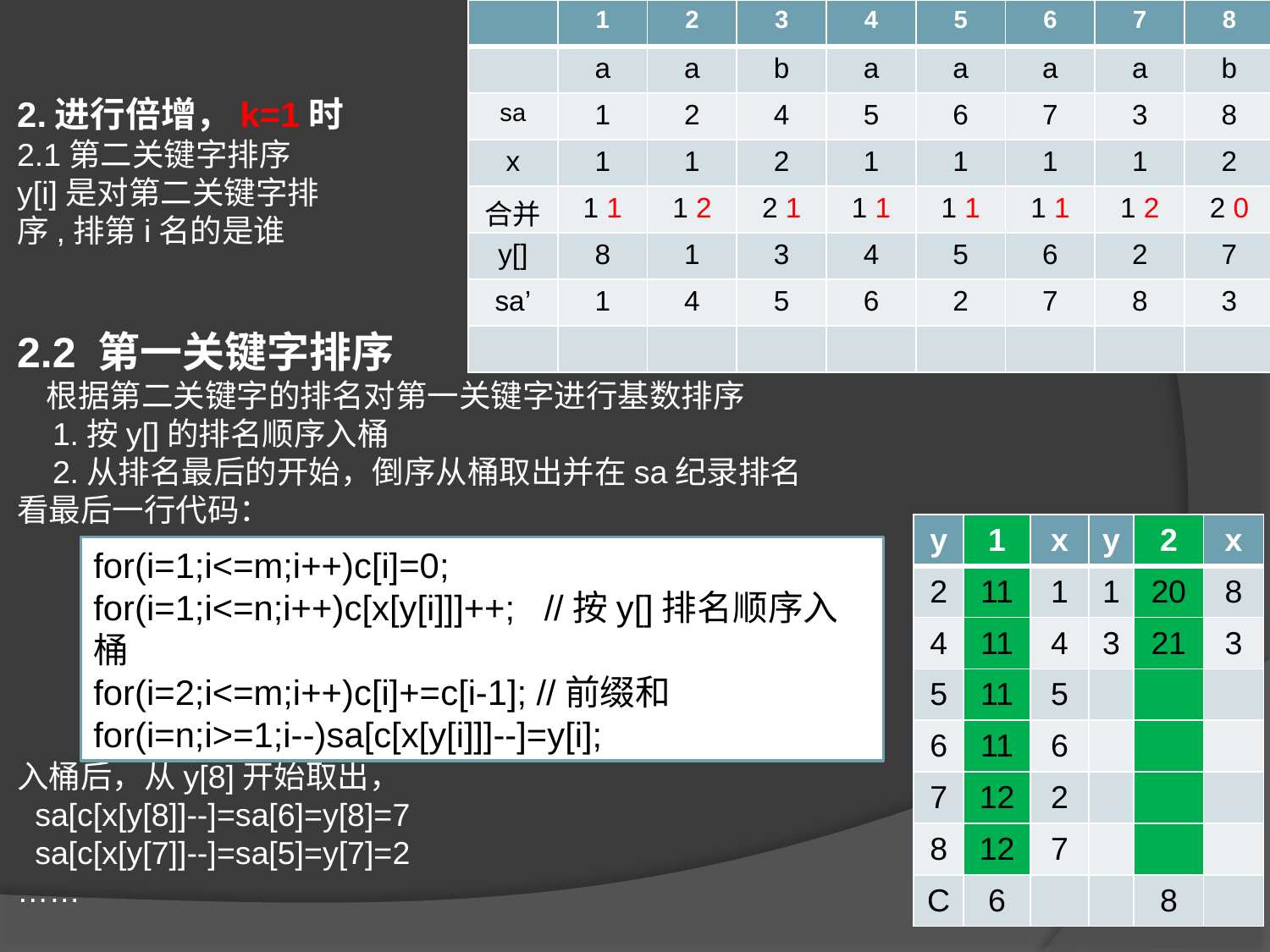

|  | 1 | 2 | 3 | 4 | 5 | 6 | 7 | 8 |
| --- | --- | --- | --- | --- | --- | --- | --- | --- |
|  | a | a | b | a | a | a | a | b |
| sa | 1 | 2 | 4 | 5 | 6 | 7 | 3 | 8 |
| x | 1 | 1 | 2 | 1 | 1 | 1 | 1 | 2 |
| 合并 | 1 1 | 1 2 | 2 1 | 1 1 | 1 1 | 1 1 | 1 2 | 2 0 |
| y[] | 8 | 1 | 3 | 4 | 5 | 6 | 2 | 7 |
| sa’ | 1 | 4 | 5 | 6 | 2 | 7 | 8 | 3 |
|  |  |  |  |  |  |  |  |  |
2.进行倍增，k=1时
2.1第二关键字排序
y[i]是对第二关键字排
序,排第i名的是谁

2.2 第一关键字排序
   根据第二关键字的排名对第一关键字进行基数排序
    1.按y[]的排名顺序入桶
    2.从排名最后的开始，倒序从桶取出并在sa纪录排名
看最后一行代码：

入桶后，从y[8]开始取出，
  sa[c[x[y[8]]--]=sa[6]=y[8]=7
  sa[c[x[y[7]]--]=sa[5]=y[7]=2
……

| y | 1 | x | y | 2 | x |
| --- | --- | --- | --- | --- | --- |
| 2 | 11 | 1 | 1 | 20 | 8 |
| 4 | 11 | 4 | 3 | 21 | 3 |
| 5 | 11 | 5 |  |  |  |
| 6 | 11 | 6 |  |  |  |
| 7 | 12 | 2 |  |  |  |
| 8 | 12 | 7 |  |  |  |
| C | 6 |  |  | 8 |  |
for(i=1;i<=m;i++)c[i]=0;
for(i=1;i<=n;i++)c[x[y[i]]]++;   //按y[]排名顺序入桶
for(i=2;i<=m;i++)c[i]+=c[i-1]; //前缀和
for(i=n;i>=1;i--)sa[c[x[y[i]]]--]=y[i];